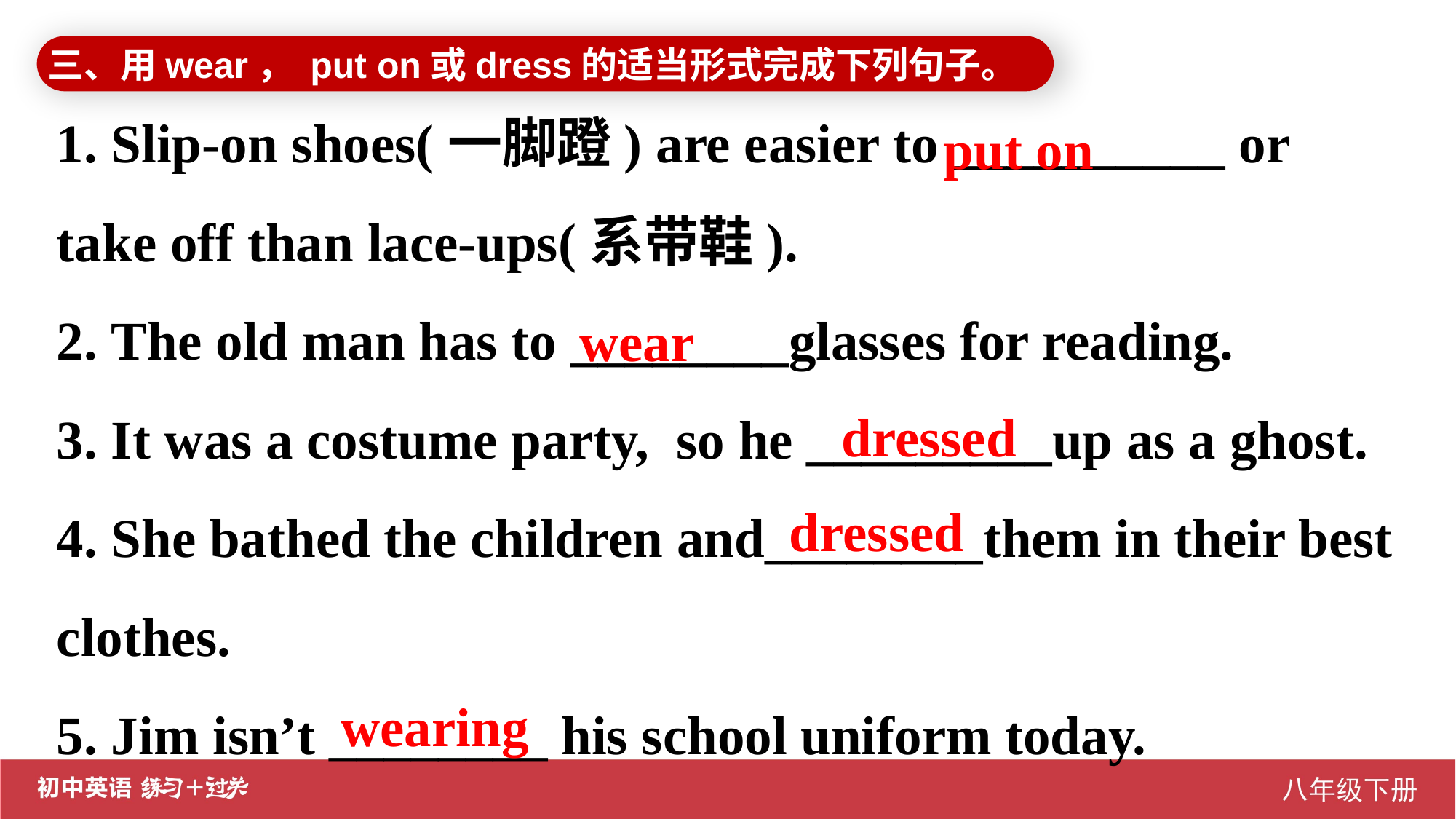

三、用wear， put on或dress的适当形式完成下列句子。
1. Slip-on shoes(一脚蹬) are easier to __________ or take off than lace-ups(系带鞋).
2. The old man has to ________glasses for reading.
3. It was a costume party,  so he _________up as a ghost.
4. She bathed the children and________them in their best clothes.
5. Jim isn’t ________ his school uniform today.
put on
wear
dressed
dressed
wearing